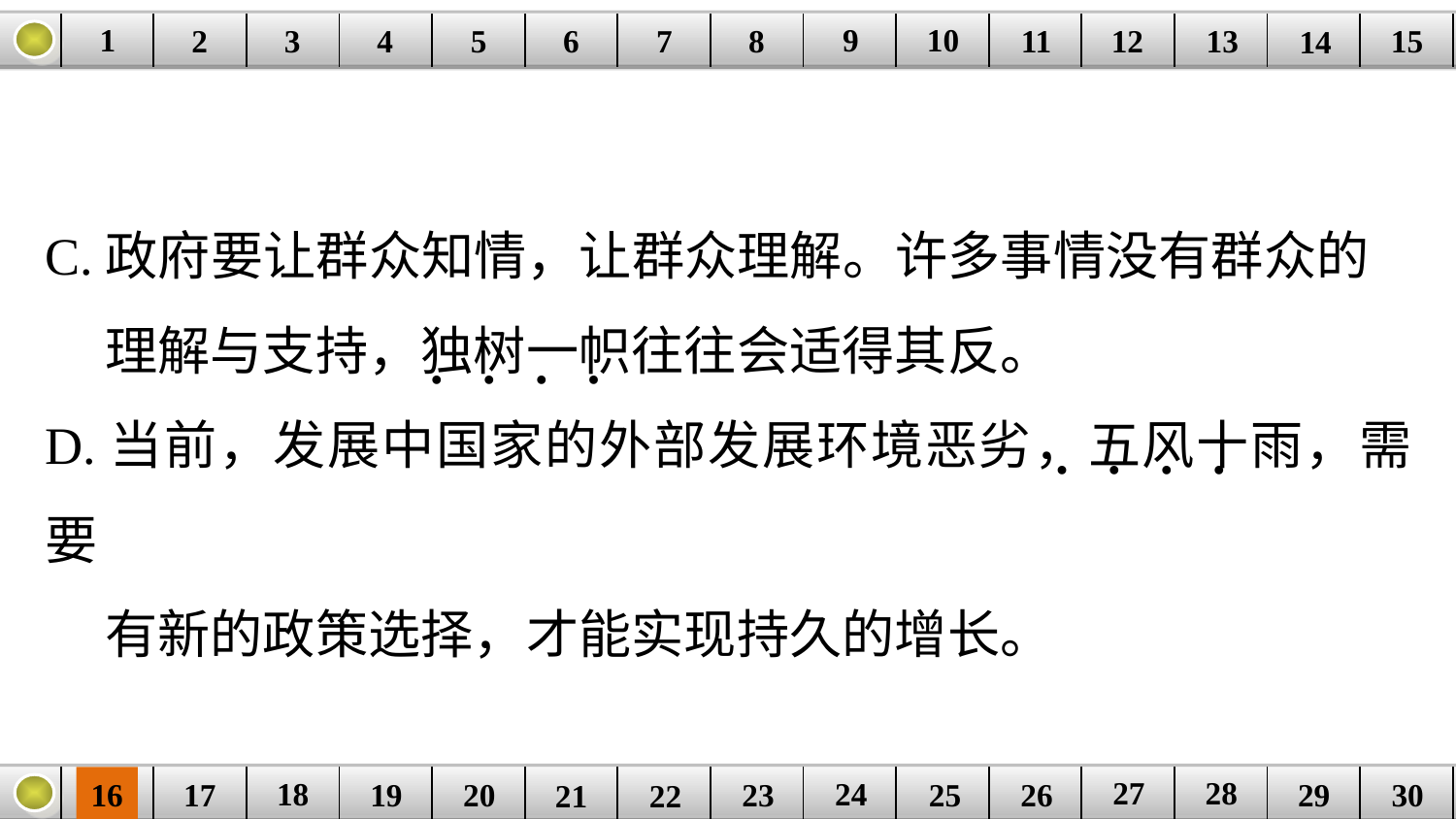

9
10
1
3
4
5
6
8
11
2
12
15
|  |  |  |  |  |  |  |  |  |  |  |  |  |  |  |
| --- | --- | --- | --- | --- | --- | --- | --- | --- | --- | --- | --- | --- | --- | --- |
7
13
14

C.政府要让群众知情，让群众理解。许多事情没有群众的
    理解与支持，独树一帜往往会适得其反。
D.当前，发展中国家的外部发展环境恶劣，五风十雨，需要
    有新的政策选择，才能实现持久的增长。
.   .   .   .
.   .   .   .

27
28
18
24
16
25
26
30
|  |  |  |  |  |  |  |  |  |  |  |  |  |  |  |
| --- | --- | --- | --- | --- | --- | --- | --- | --- | --- | --- | --- | --- | --- | --- |
23
17
19
20
29
21
22